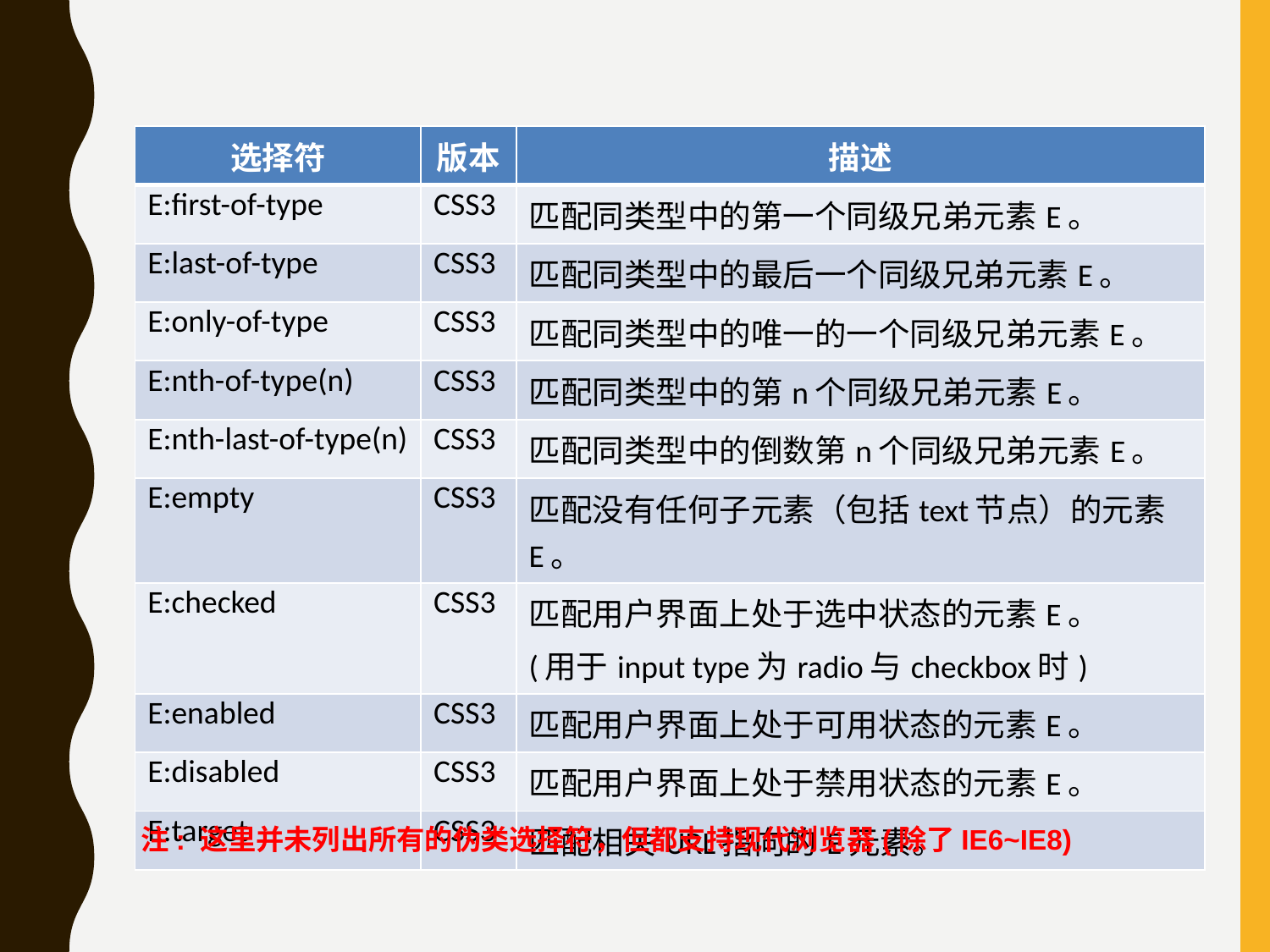

| 选择符 | 版本 | 描述 |
| --- | --- | --- |
| E:first-of-type | CSS3 | 匹配同类型中的第一个同级兄弟元素E。 |
| E:last-of-type | CSS3 | 匹配同类型中的最后一个同级兄弟元素E。 |
| E:only-of-type | CSS3 | 匹配同类型中的唯一的一个同级兄弟元素E。 |
| E:nth-of-type(n) | CSS3 | 匹配同类型中的第n个同级兄弟元素E。 |
| E:nth-last-of-type(n) | CSS3 | 匹配同类型中的倒数第n个同级兄弟元素E。 |
| E:empty | CSS3 | 匹配没有任何子元素（包括text节点）的元素E。 |
| E:checked | CSS3 | 匹配用户界面上处于选中状态的元素E。 (用于input type为radio与checkbox时) |
| E:enabled | CSS3 | 匹配用户界面上处于可用状态的元素E。 |
| E:disabled | CSS3 | 匹配用户界面上处于禁用状态的元素E。 |
| E:target | CSS3 | 匹配相关URL指向的E元素。 |
注: 这里并未列出所有的伪类选择符，但都支持现代浏览器(除了IE6~IE8)